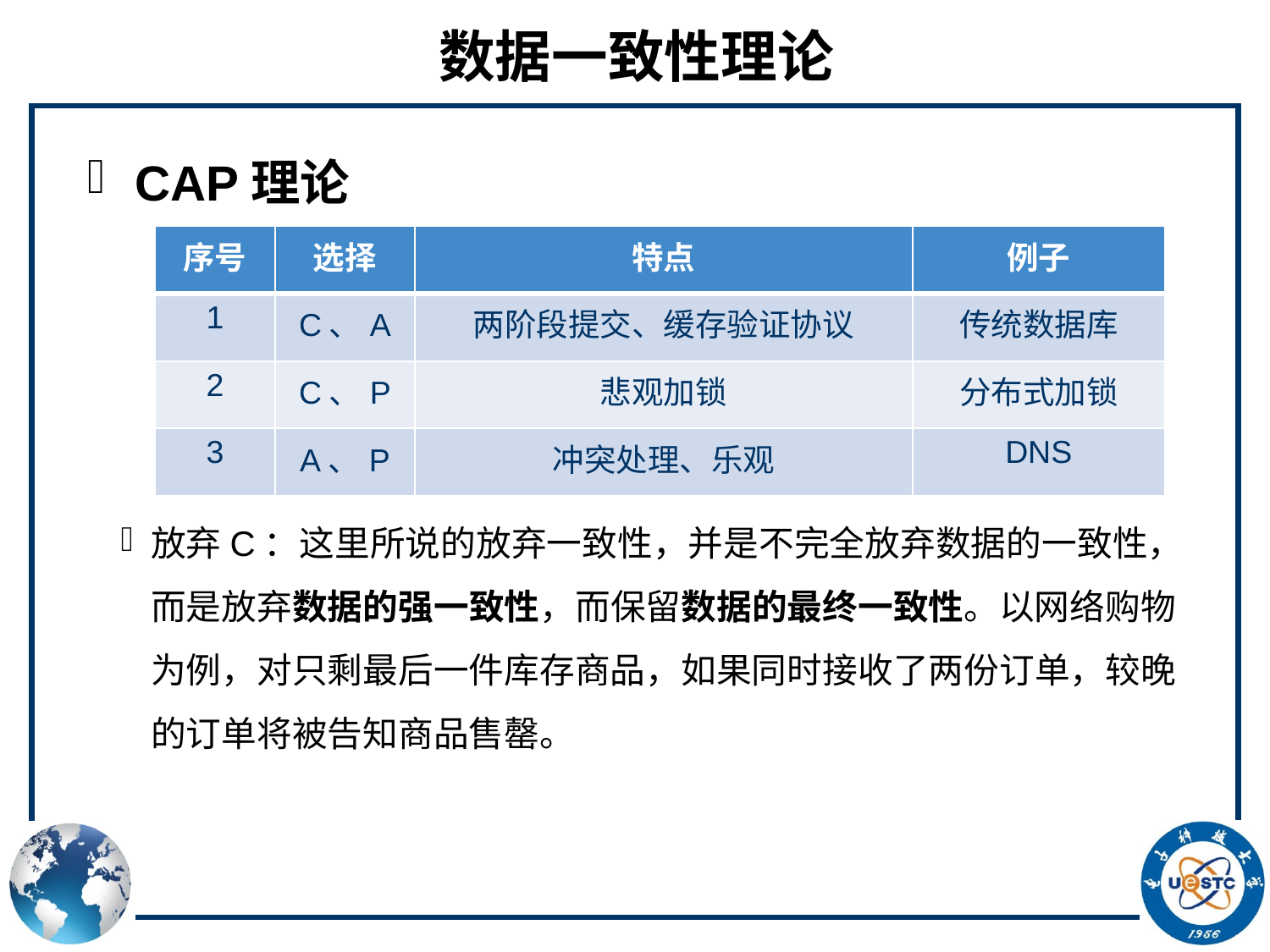

# 数据一致性理论
CAP理论

放弃C：这里所说的放弃一致性，并是不完全放弃数据的一致性，而是放弃数据的强一致性，而保留数据的最终一致性。以网络购物为例，对只剩最后一件库存商品，如果同时接收了两份订单，较晚的订单将被告知商品售罄。
| 序号 | 选择 | 特点 | 例子 |
| --- | --- | --- | --- |
| 1 | C、A | 两阶段提交、缓存验证协议 | 传统数据库 |
| 2 | C、P | 悲观加锁 | 分布式加锁 |
| 3 | A、P | 冲突处理、乐观 | DNS |